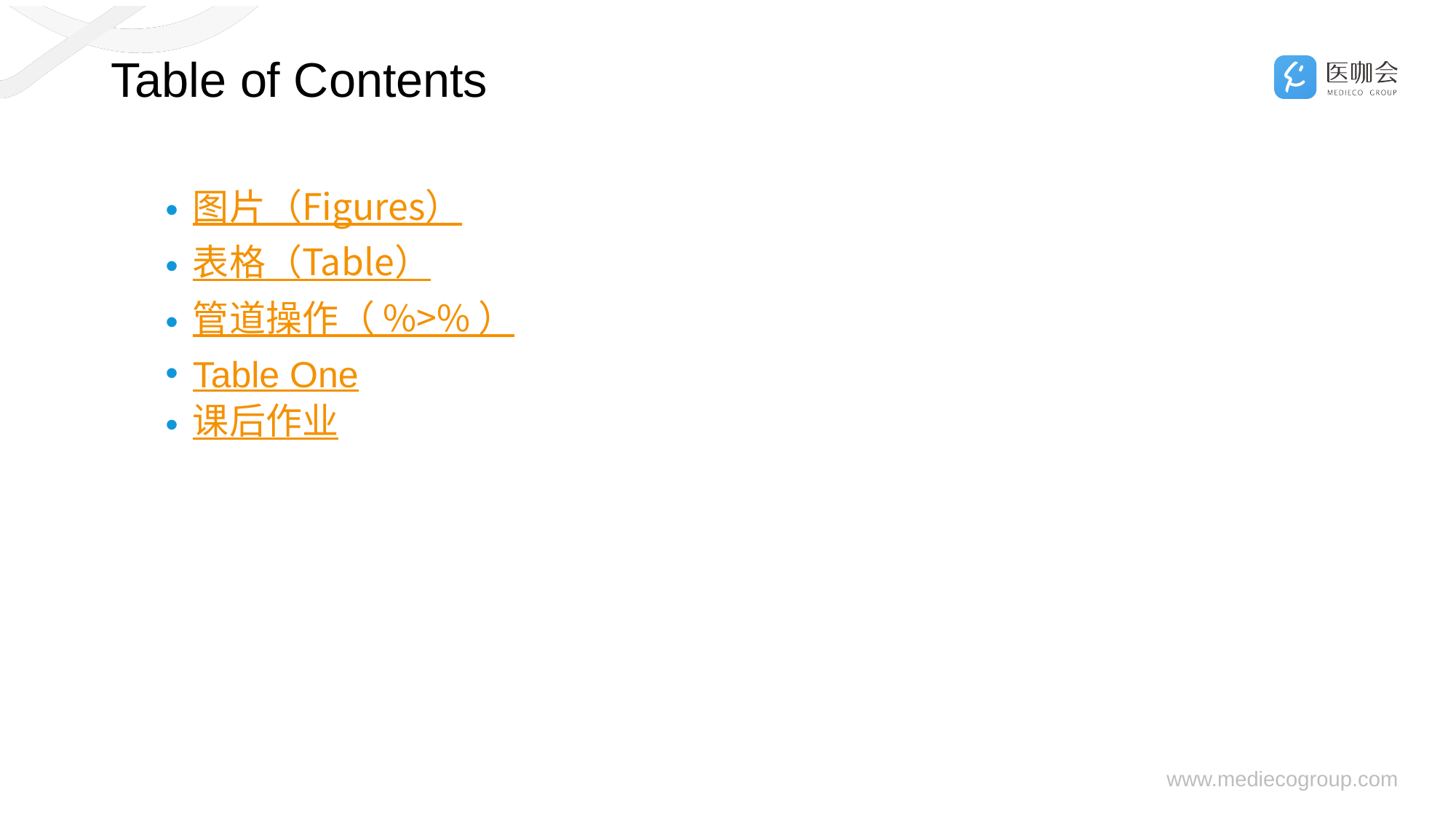

# Table of Contents
图片（Figures）
表格（Table）
管道操作（ %>% ）
Table One
课后作业